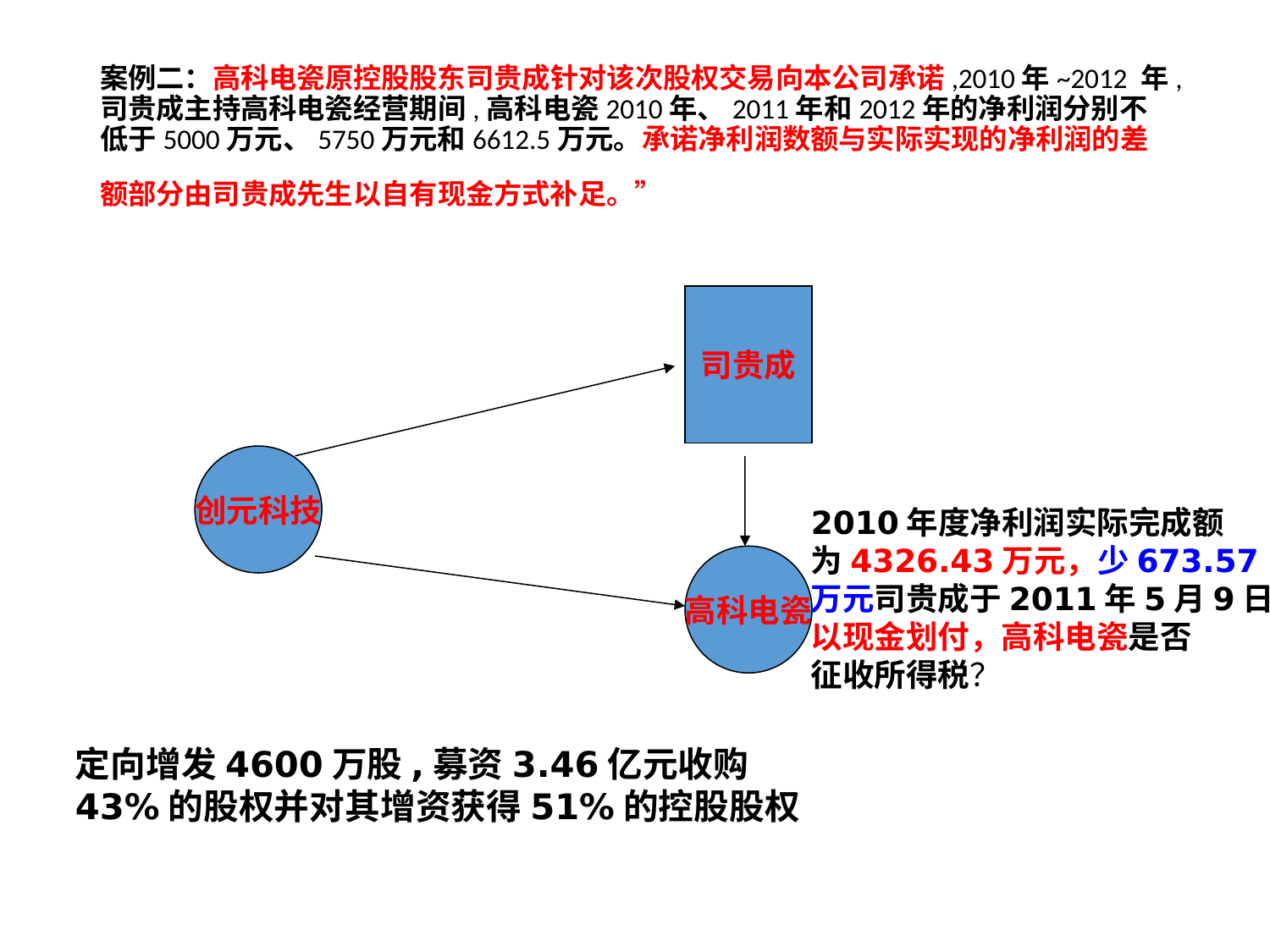

# 案例二：高科电瓷原控股股东司贵成针对该次股权交易向本公司承诺,2010年~2012 年,司贵成主持高科电瓷经营期间,高科电瓷2010年、2011年和2012年的净利润分别不低于5000万元、5750万元和6612.5万元。承诺净利润数额与实际实现的净利润的差额部分由司贵成先生以自有现金方式补足。”

司贵成

创元科技

2010年度净利润实际完成额
为4326.43万元，少673.57
万元司贵成于2011年5月9日
以现金划付，高科电瓷是否
征收所得税？
高科电瓷

定向增发4600万股,募资3.46亿元收购
43%的股权并对其增资获得51%的控股股权